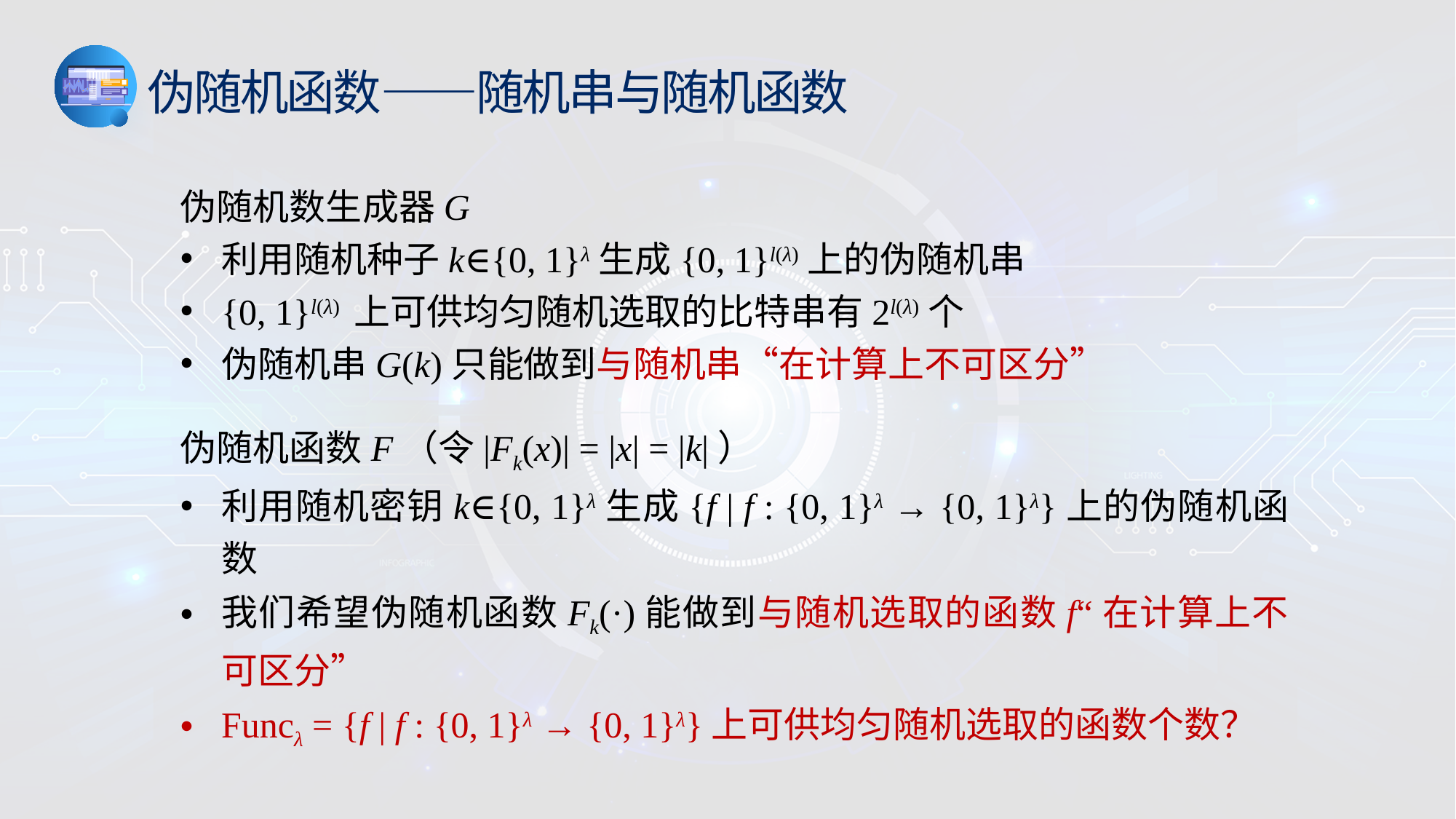

伪随机函数——随机串与随机函数

伪随机数生成器G
利用随机种子k∈{0, 1}λ生成{0, 1}l(λ)上的伪随机串
{0, 1}l(λ) 上可供均匀随机选取的比特串有2l(λ)个
伪随机串G(k)只能做到与随机串“在计算上不可区分”
伪随机函数F（令|Fk(x)| = |x| = |k|）
利用随机密钥k∈{0, 1}λ生成{f | f : {0, 1}λ → {0, 1}λ}上的伪随机函数
我们希望伪随机函数Fk(·)能做到与随机选取的函数f“在计算上不可区分”
Funcλ = {f | f : {0, 1}λ → {0, 1}λ}上可供均匀随机选取的函数个数？